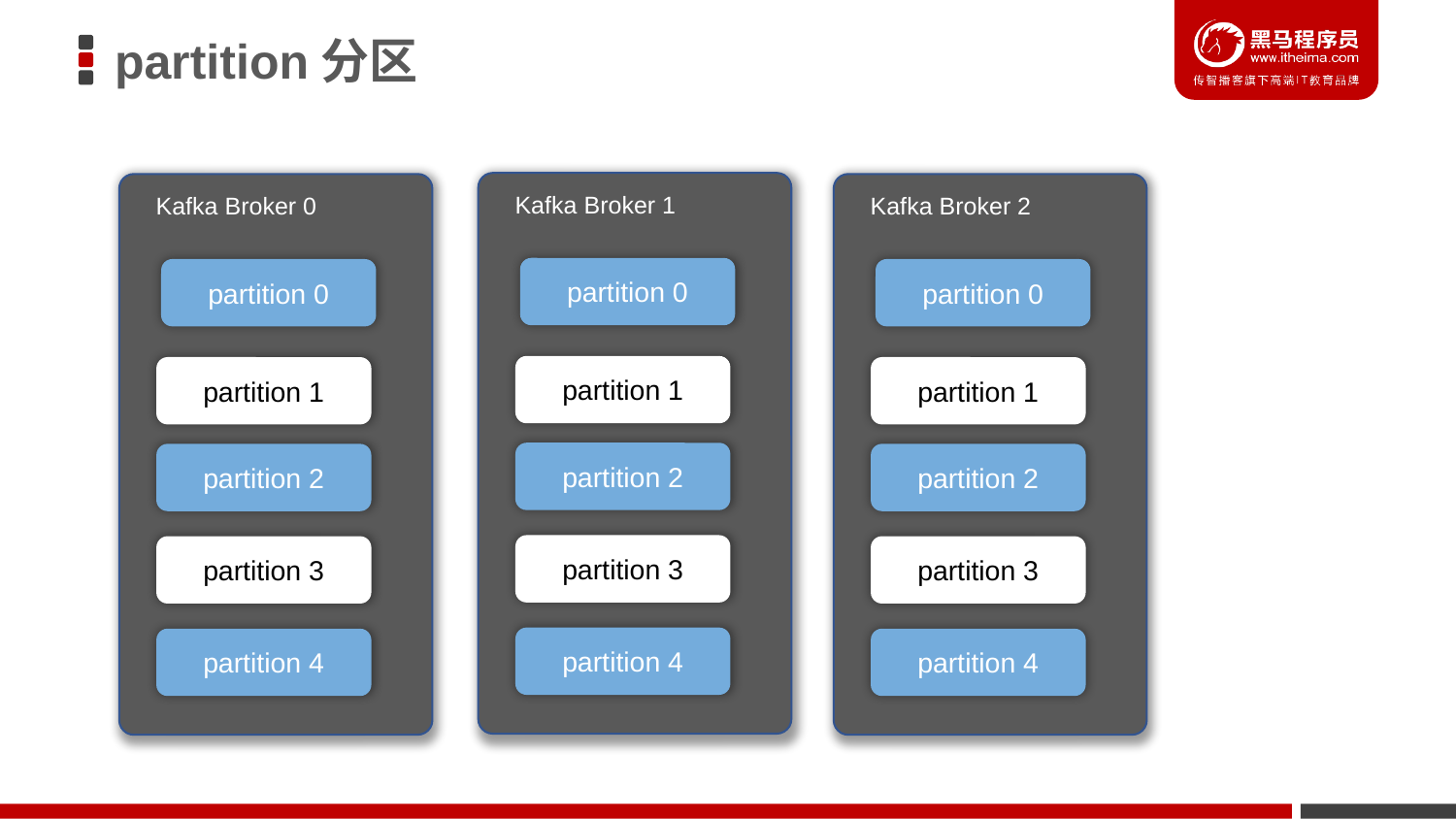

# partition分区

Kafka Broker 1
Kafka Broker 0
Kafka Broker 2
partition 0
partition 0
partition 0
partition 1
partition 1
partition 1
partition 2
partition 2
partition 2
partition 3
partition 3
partition 3
partition 4
partition 4
partition 4